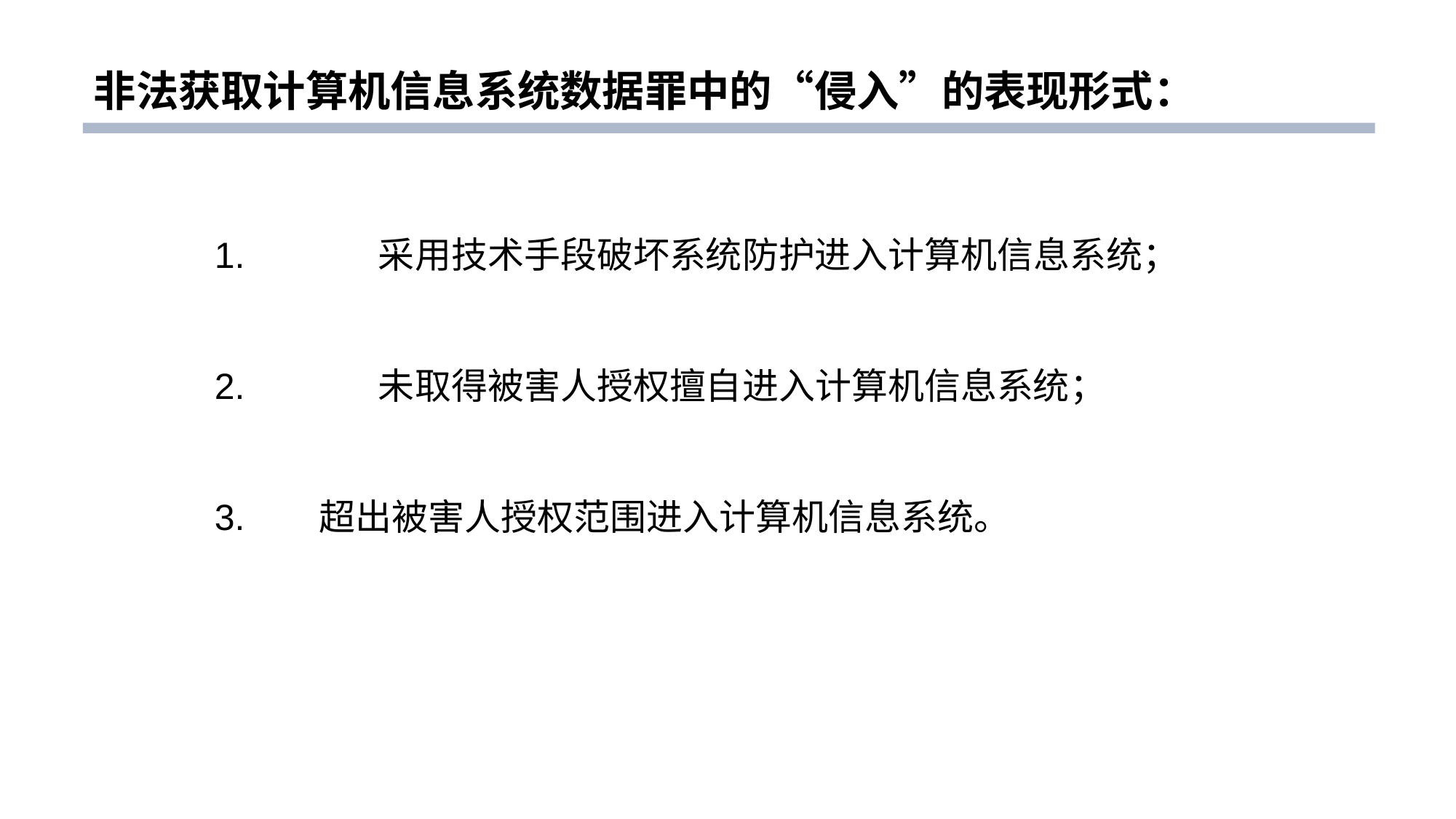

# 非法获取计算机信息系统数据罪中的“侵入”的表现形式：

	采用技术手段破坏系统防护进入计算机信息系统；

	未取得被害人授权擅自进入计算机信息系统；

     超出被害人授权范围进入计算机信息系统。
18